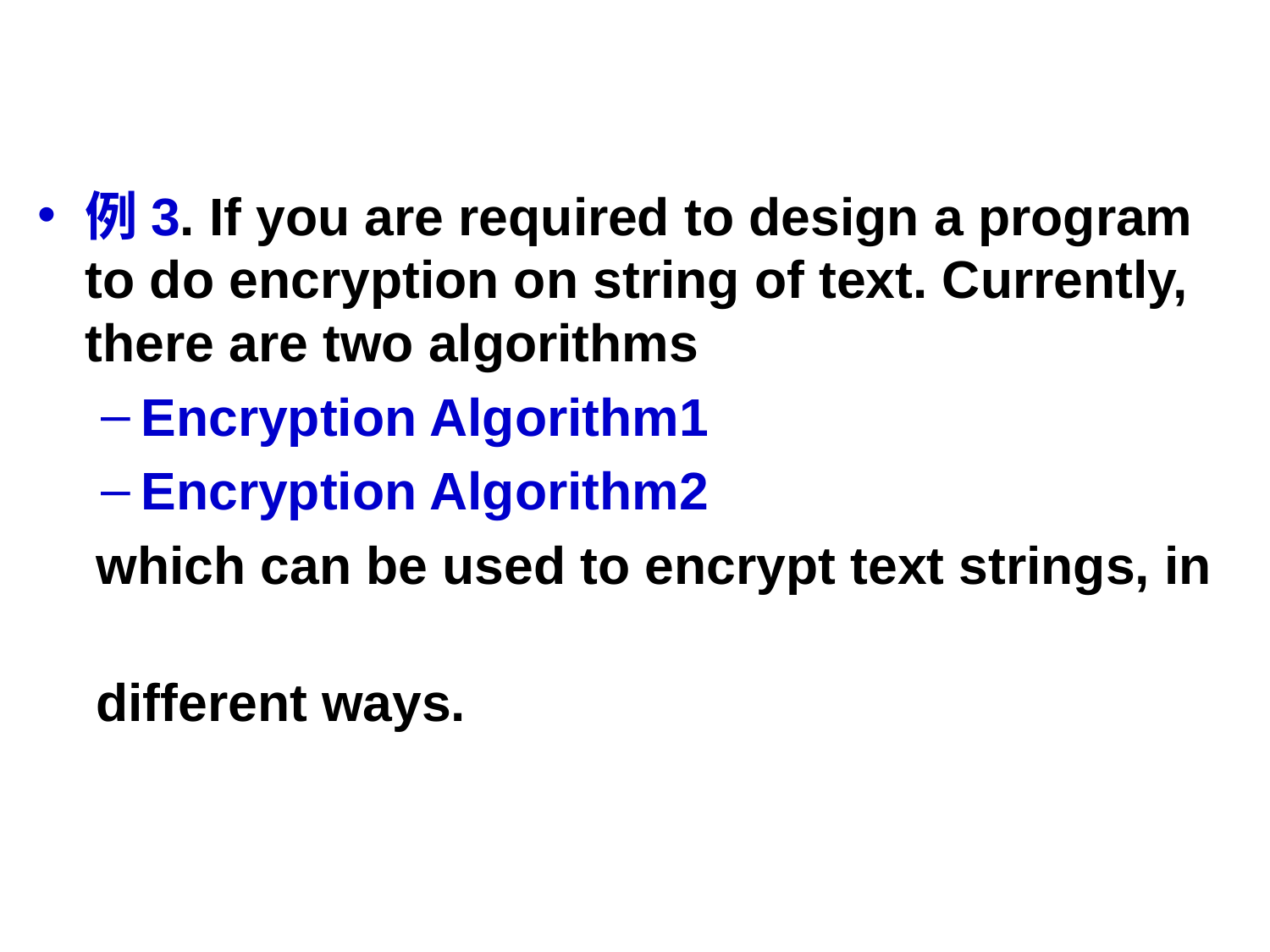

例3. If you are required to design a program to do encryption on string of text. Currently, there are two algorithms
Encryption Algorithm1
Encryption Algorithm2
    which can be used to encrypt text strings, in
    different ways.